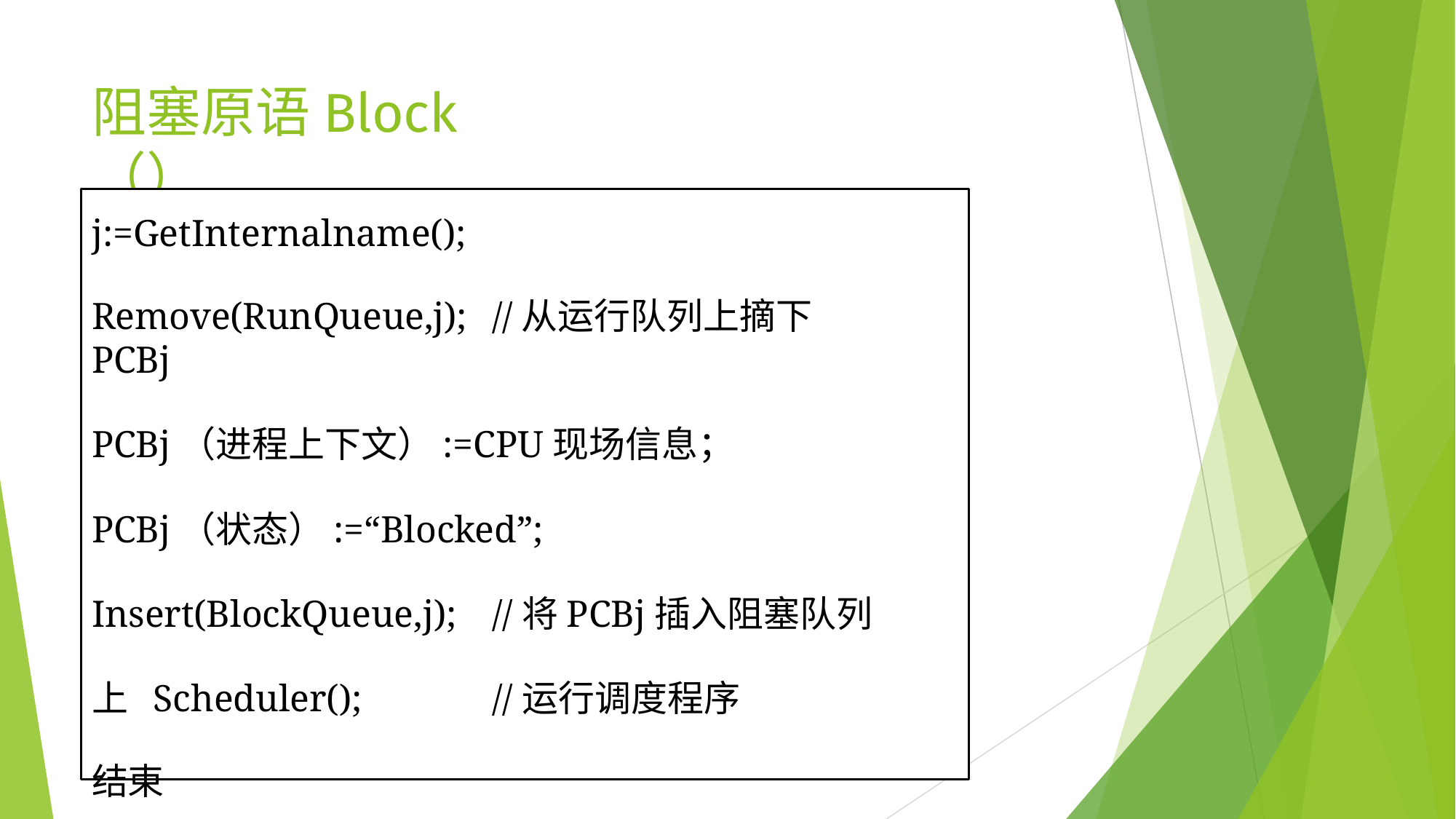

# 阻塞原语Block（）

j:=GetInternalname();

Remove(RunQueue,j);	//从运行队列上摘下PCBj
PCBj（进程上下文）:=CPU现场信息；      PCBj（状态）:=“Blocked”;  Insert(BlockQueue,j);	//将PCBj插入阻塞队列上  Scheduler();	//运行调度程序

结束